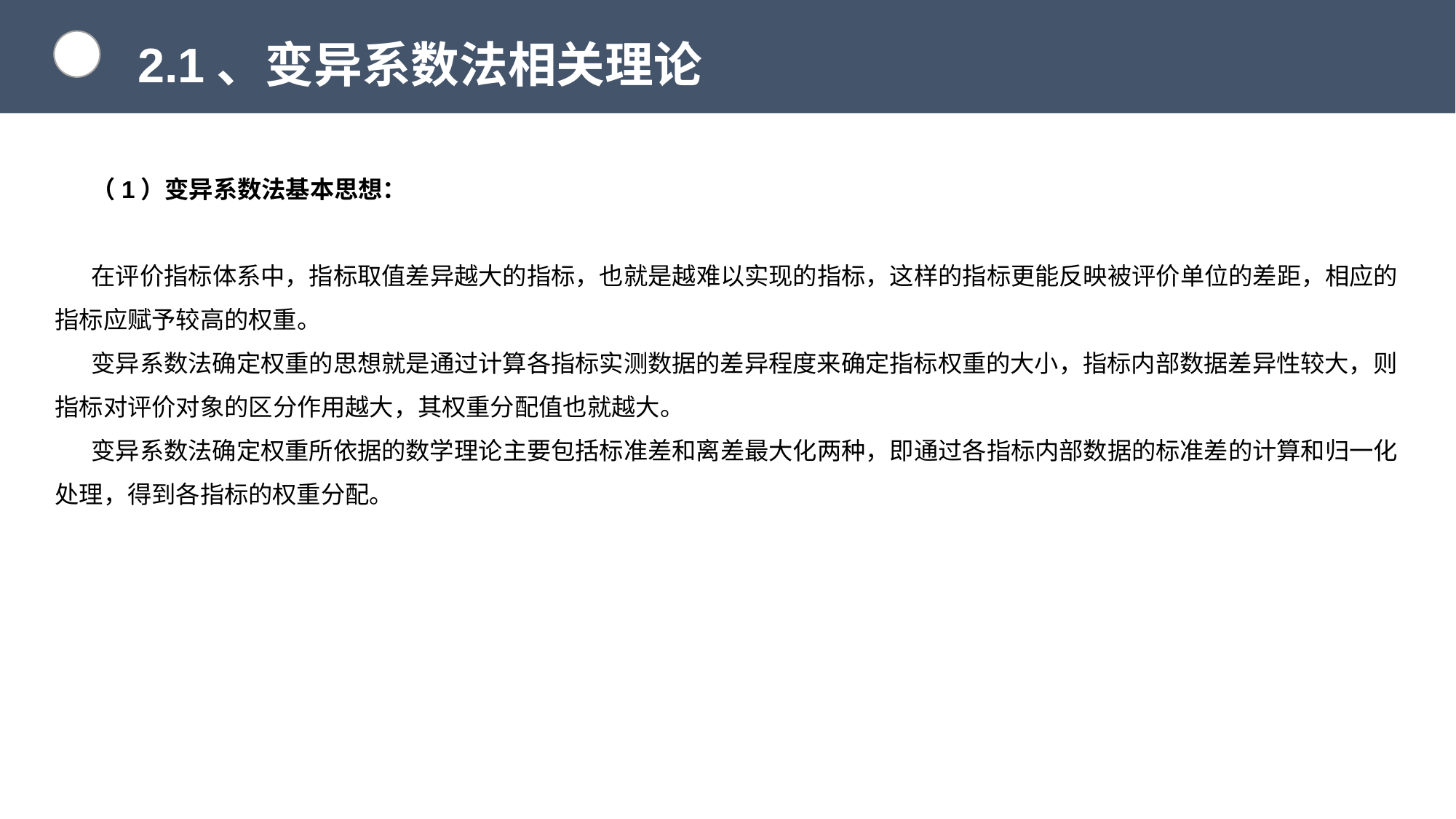

2.1、变异系数法相关理论
（1）变异系数法基本思想：

在评价指标体系中，指标取值差异越大的指标，也就是越难以实现的指标，这样的指标更能反映被评价单位的差距，相应的指标应赋予较高的权重。
变异系数法确定权重的思想就是通过计算各指标实测数据的差异程度来确定指标权重的大小，指标内部数据差异性较大，则指标对评价对象的区分作用越大，其权重分配值也就越大。
变异系数法确定权重所依据的数学理论主要包括标准差和离差最大化两种，即通过各指标内部数据的标准差的计算和归一化处理，得到各指标的权重分配。